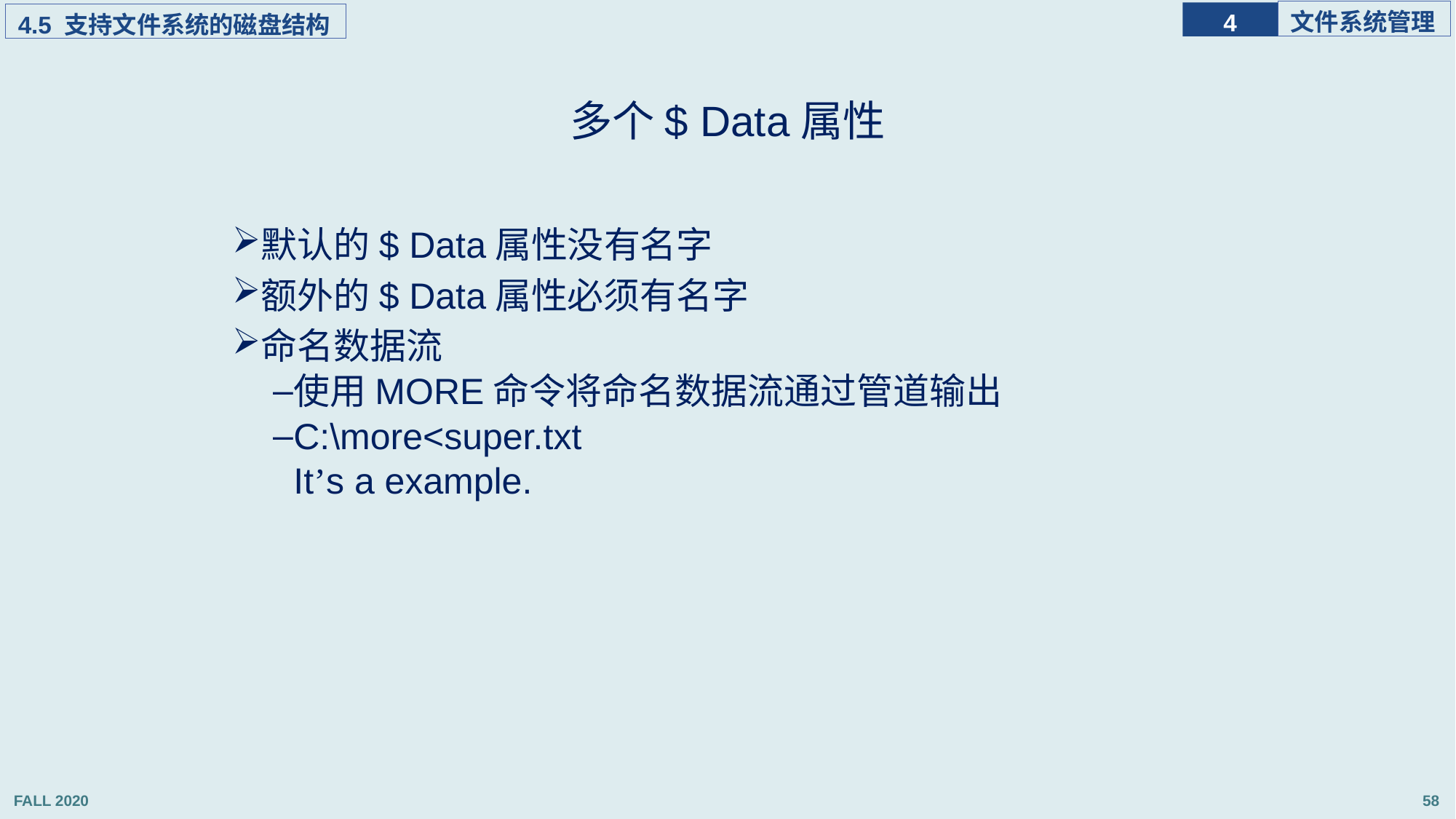

多个$ Data属性
默认的$ Data属性没有名字
额外的$ Data属性必须有名字
命名数据流
使用MORE命令将命名数据流通过管道输出
C:\more<super.txt
  It’s a example.